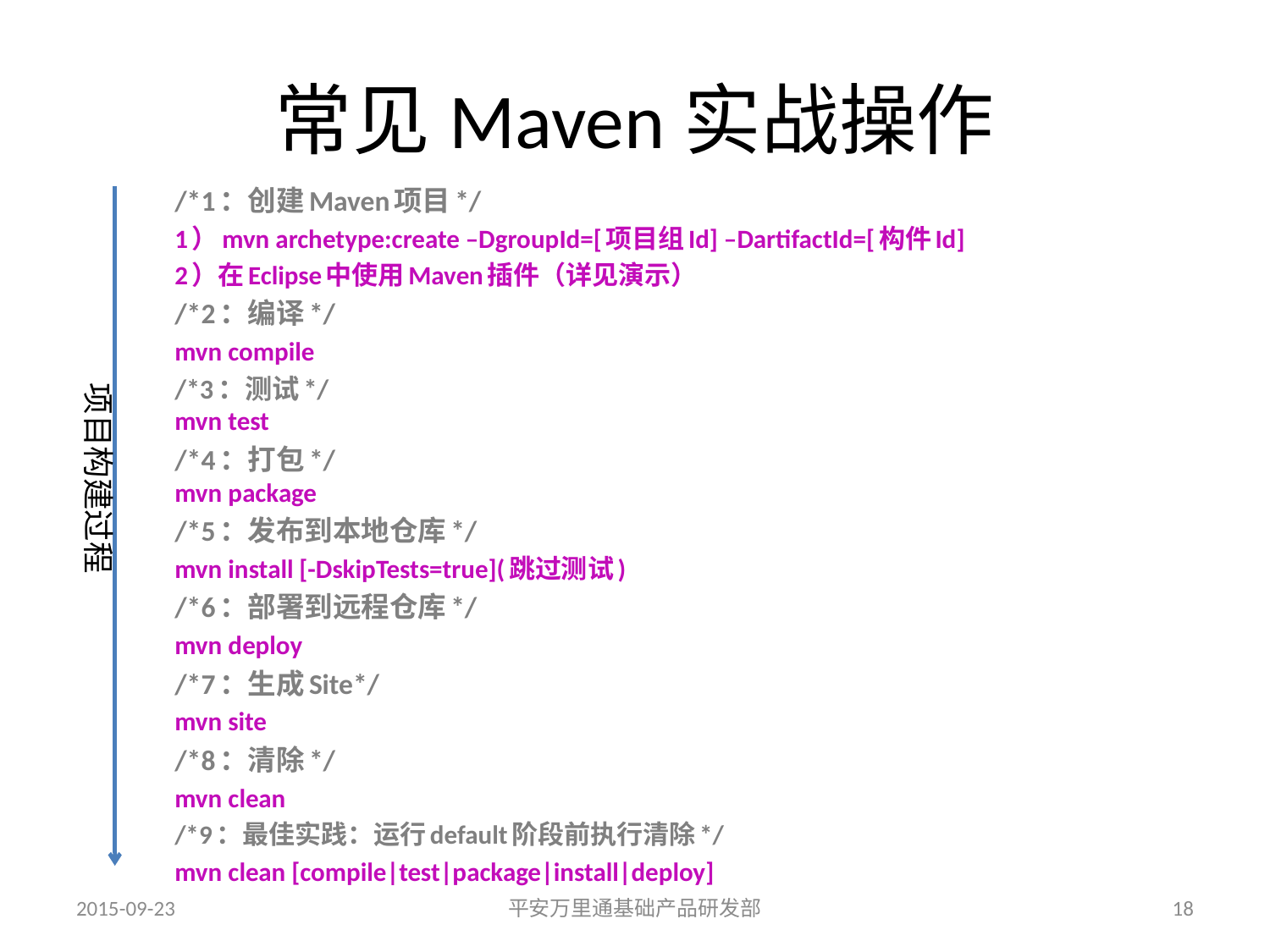

# 常见Maven实战操作
/*1：创建Maven项目*/
1）mvn archetype:create –DgroupId=[项目组Id] –DartifactId=[构件Id]
2）在Eclipse中使用Maven插件（详见演示）
/*2：编译*/
mvn compile
/*3：测试*/
mvn test
/*4：打包*/
mvn package
/*5：发布到本地仓库*/
mvn install [-DskipTests=true](跳过测试)
/*6：部署到远程仓库*/
mvn deploy
/*7：生成Site*/
mvn site
/*8：清除*/
mvn clean
/*9：最佳实践：运行default阶段前执行清除*/
mvn clean [compile|test|package|install|deploy]
项目构建过程
2015-09-23
平安万里通基础产品研发部
18